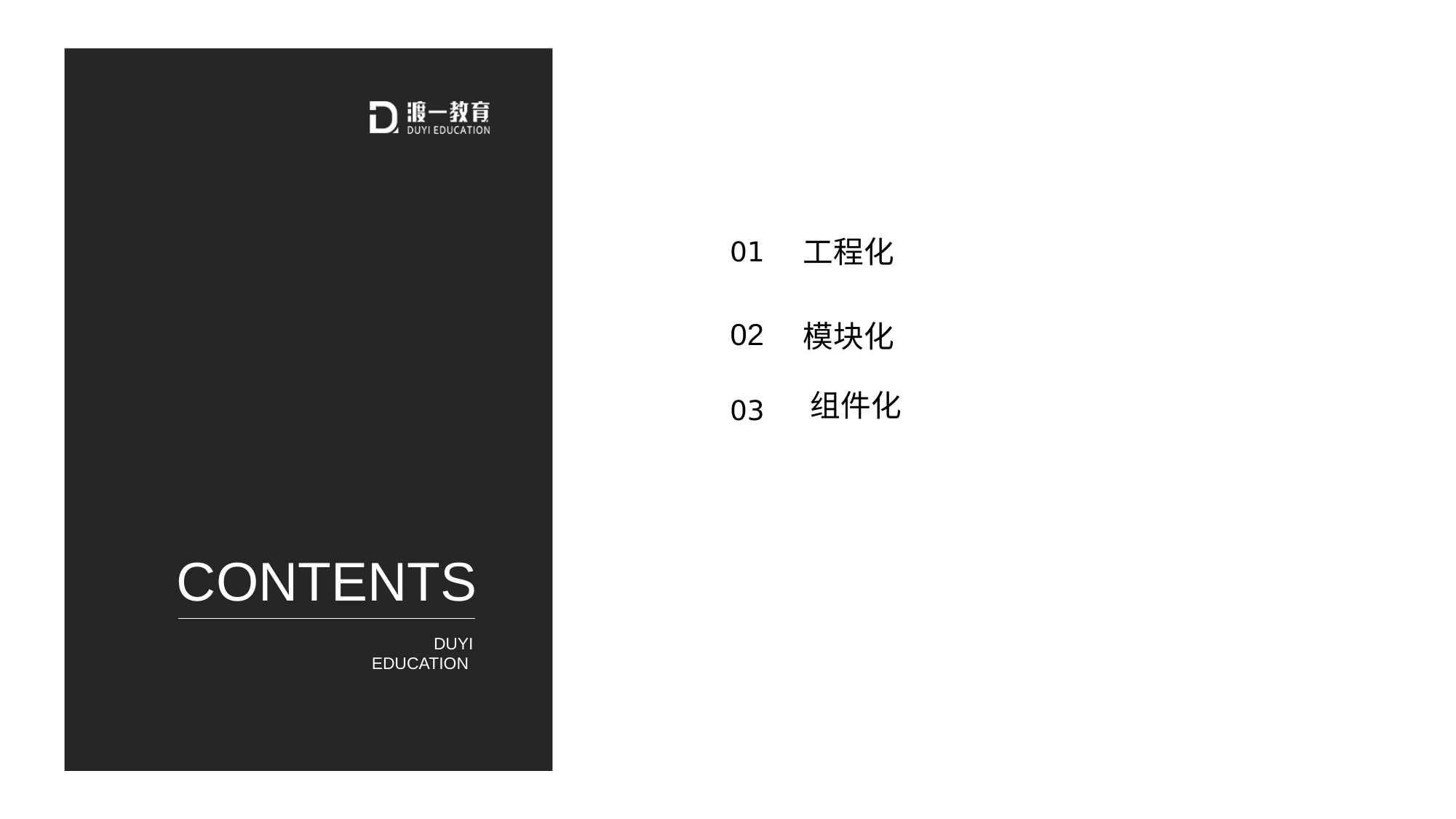

工程化
01
# 02
模块化
组件化
03